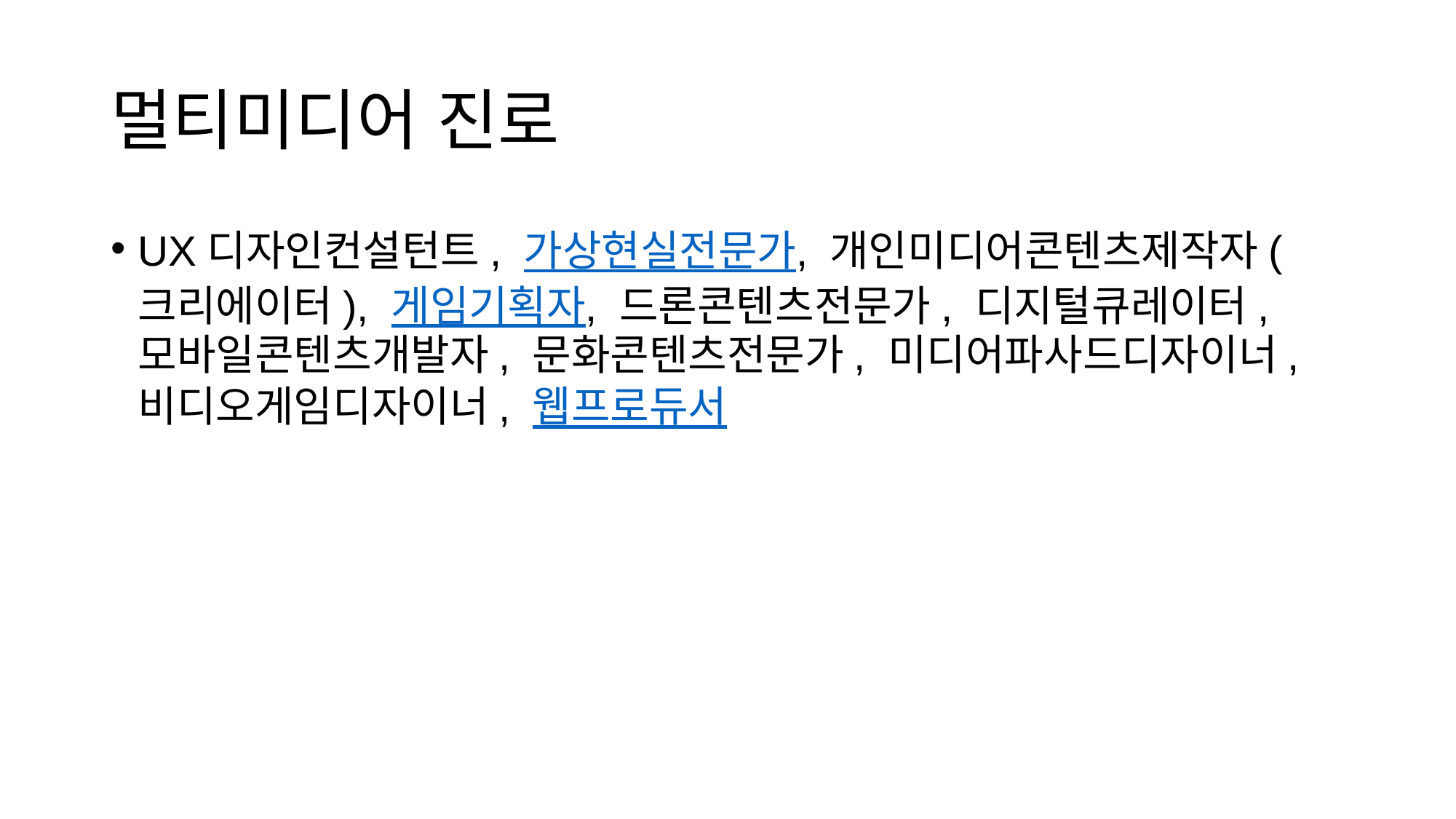

# 멀티미디어 진로
UX디자인컨설턴트, 가상현실전문가, 개인미디어콘텐츠제작자(크리에이터), 게임기획자, 드론콘텐츠전문가, 디지털큐레이터, 모바일콘텐츠개발자, 문화콘텐츠전문가, 미디어파사드디자이너, 비디오게임디자이너, 웹프로듀서